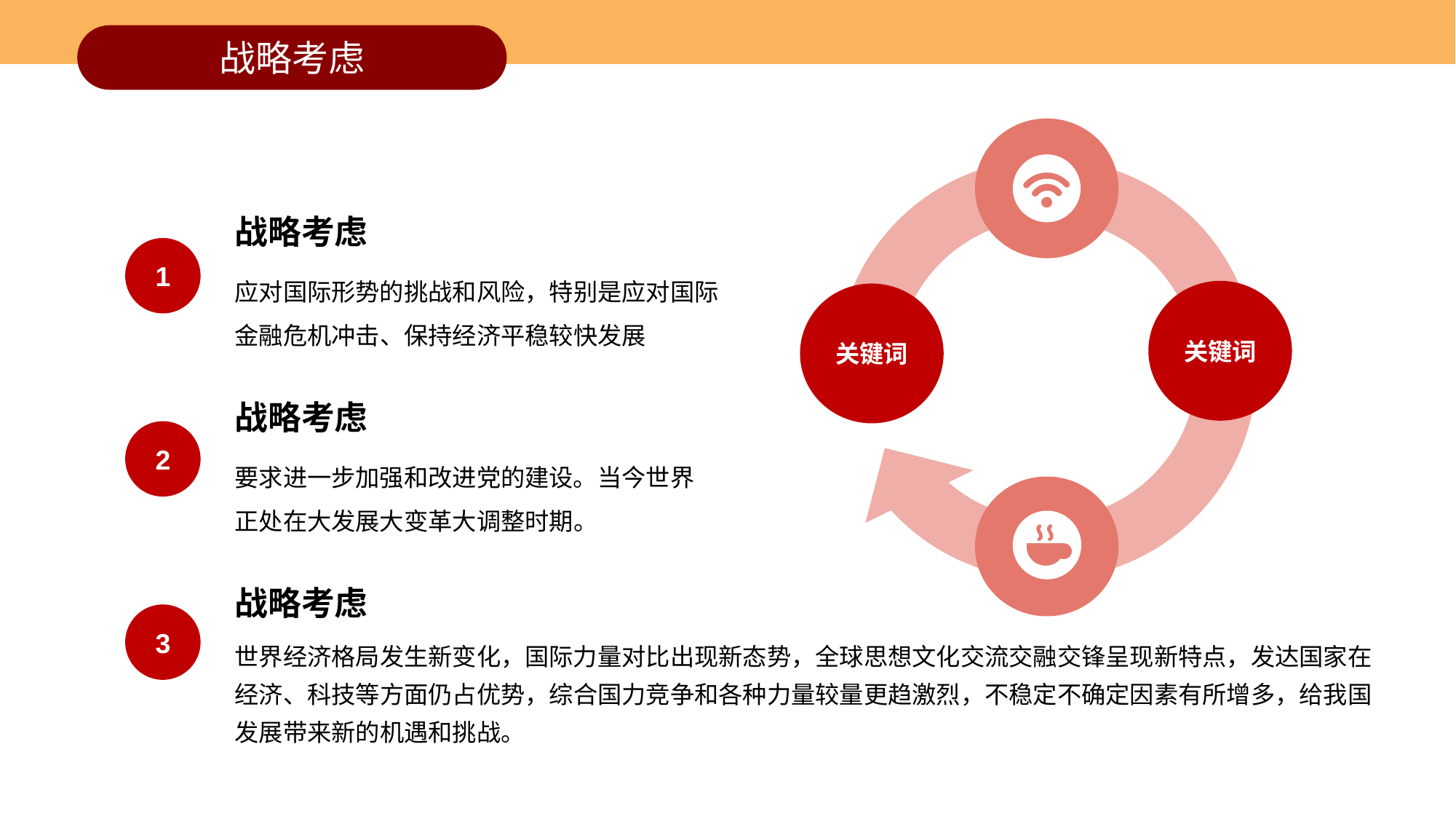

战略考虑

关键词
关键词

战略考虑
应对国际形势的挑战和风险，特别是应对国际金融危机冲击、保持经济平稳较快发展
1
战略考虑
要求进一步加强和改进党的建设。当今世界正处在大发展大变革大调整时期。
2
战略考虑
世界经济格局发生新变化，国际力量对比出现新态势，全球思想文化交流交融交锋呈现新特点，发达国家在经济、科技等方面仍占优势，综合国力竞争和各种力量较量更趋激烈，不稳定不确定因素有所增多，给我国发展带来新的机遇和挑战。
3